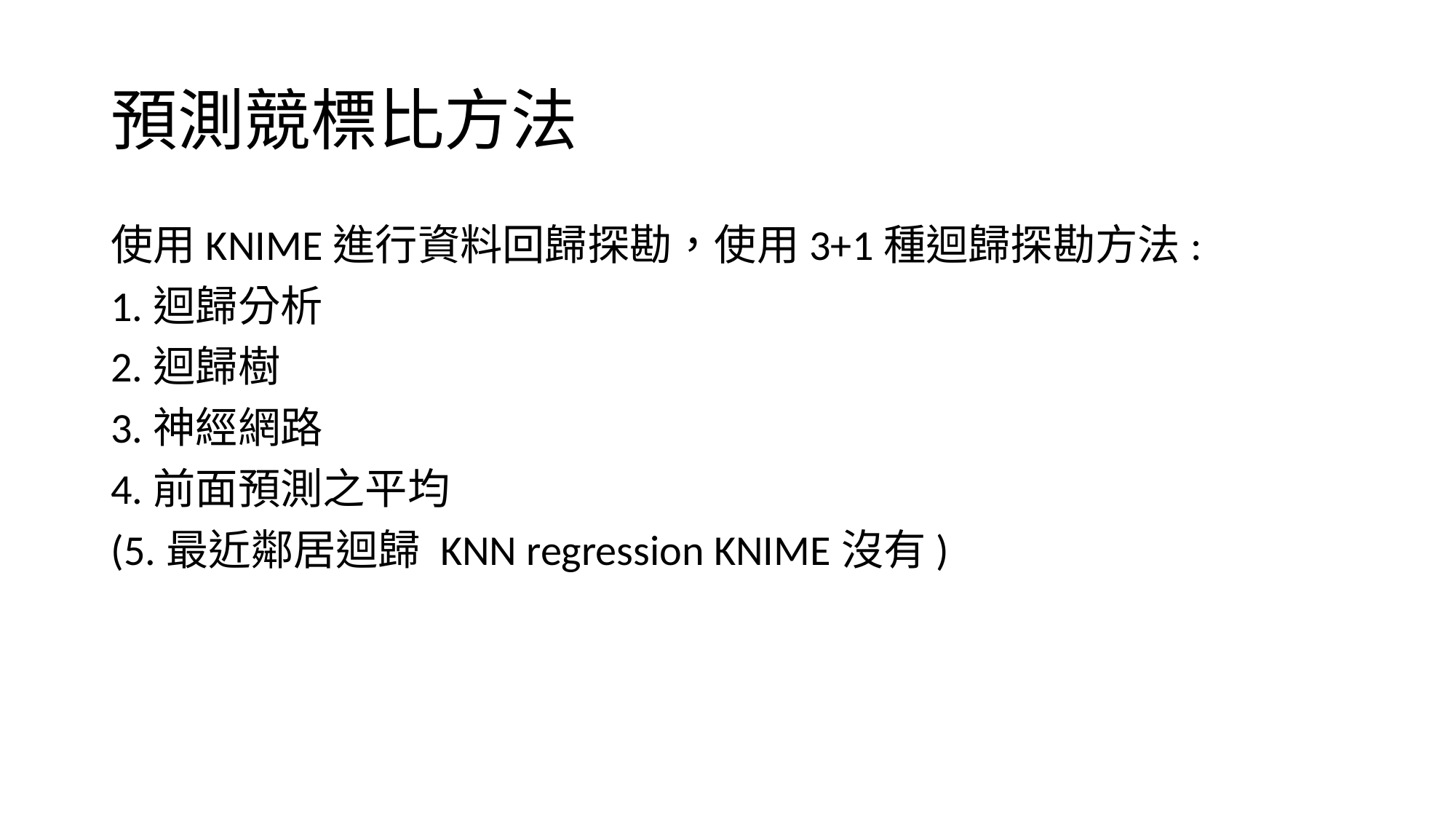

# 預測競標比方法
使用KNIME進行資料回歸探勘，使用3+1種迴歸探勘方法:
1.迴歸分析
2.迴歸樹
3.神經網路
4.前面預測之平均
(5.最近鄰居迴歸 KNN regression KNIME沒有)